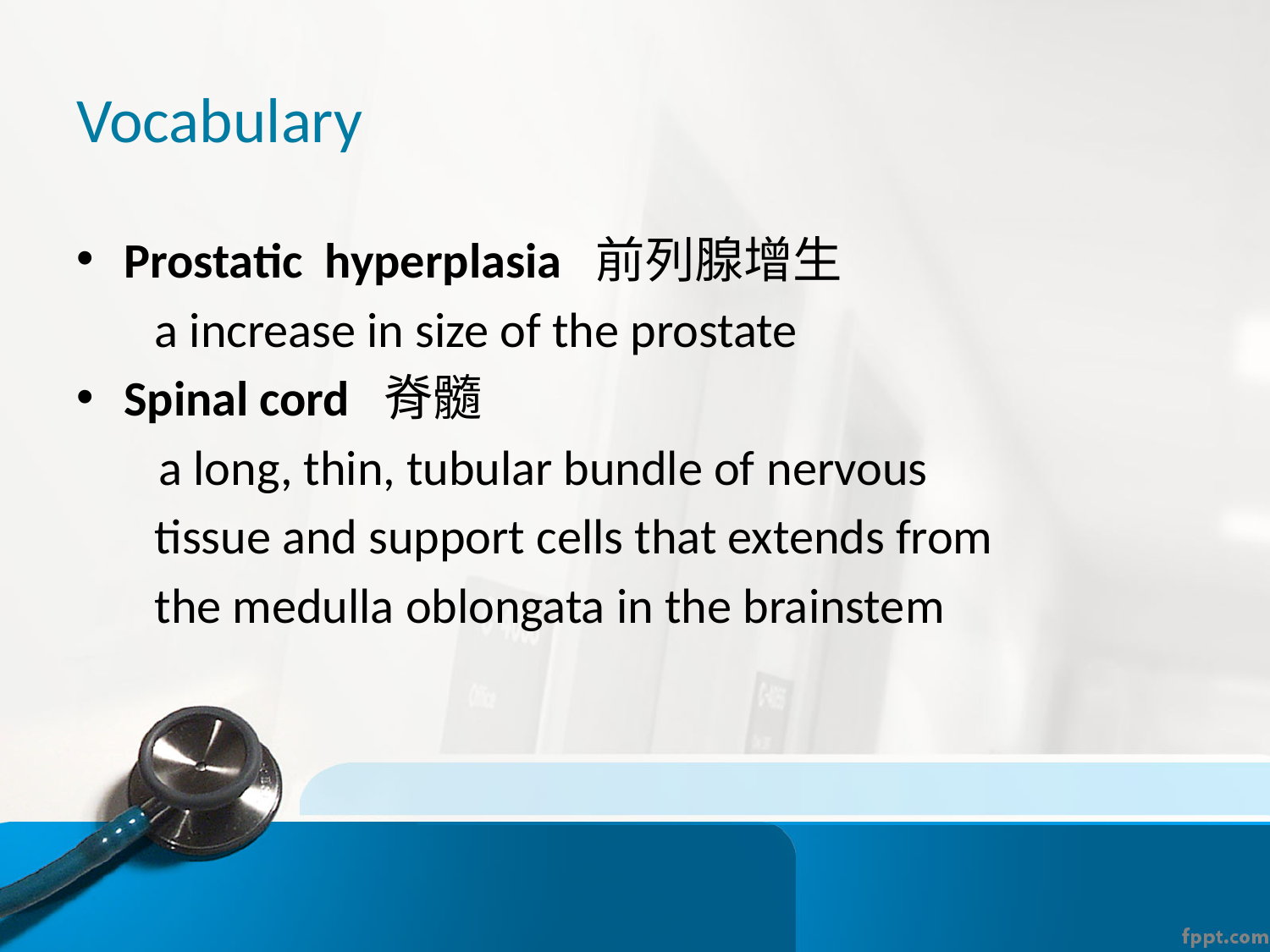

# Vocabulary
Prostatic  hyperplasia  前列腺增生
       a increase in size of the prostate
Spinal cord  脊髓
      a long, thin, tubular bundle of nervous
       tissue and support cells that extends from
       the medulla oblongata in the brainstem